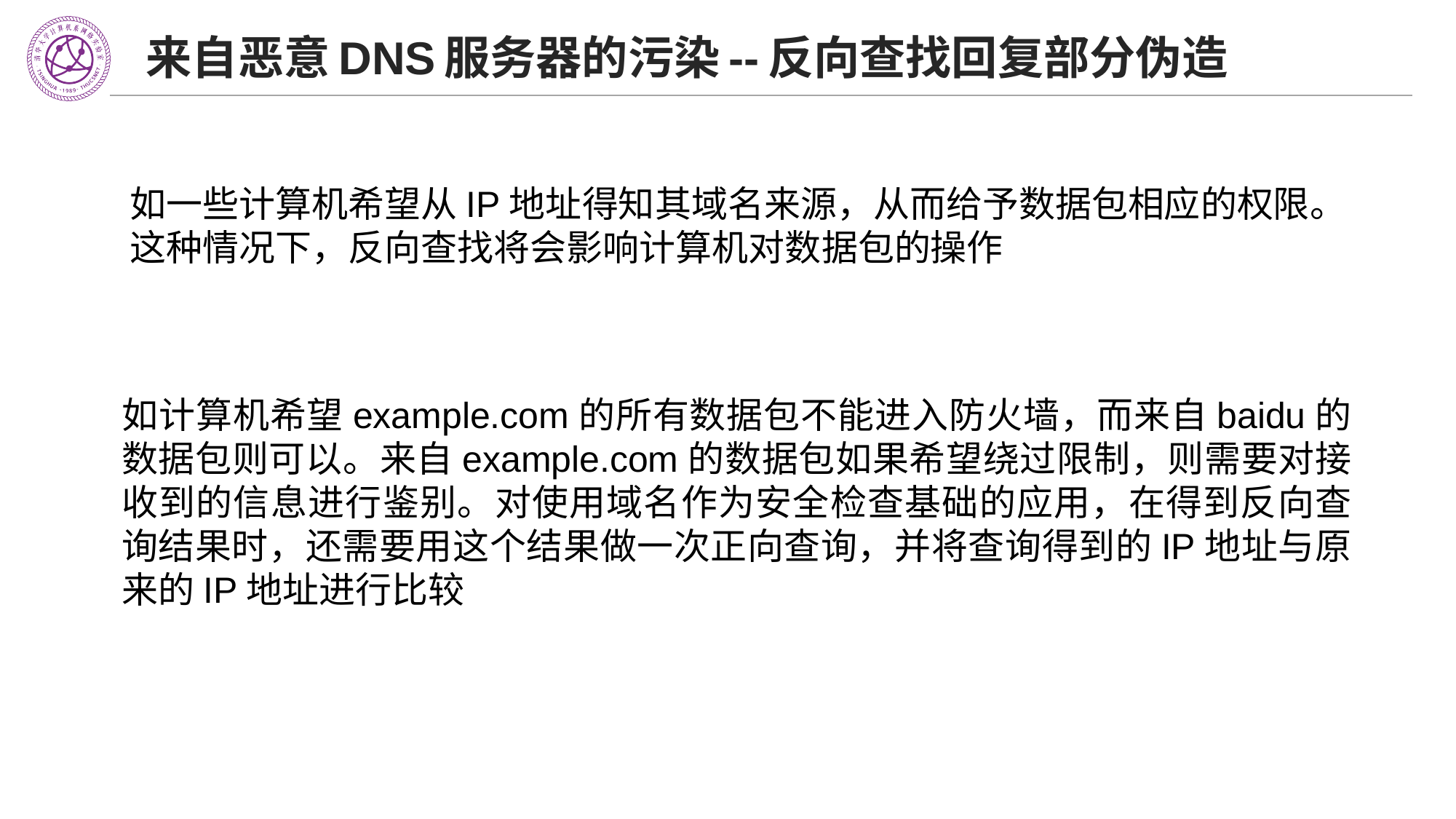

# 来自恶意DNS服务器的污染--反向查找回复部分伪造

如一些计算机希望从IP地址得知其域名来源，从而给予数据包相应的权限。这种情况下，反向查找将会影响计算机对数据包的操作

如计算机希望example.com的所有数据包不能进入防火墙，而来自baidu的数据包则可以。来自example.com的数据包如果希望绕过限制，则需要对接收到的信息进行鉴别。对使用域名作为安全检查基础的应用，在得到反向查询结果时，还需要用这个结果做一次正向查询，并将查询得到的IP地址与原来的IP地址进行比较